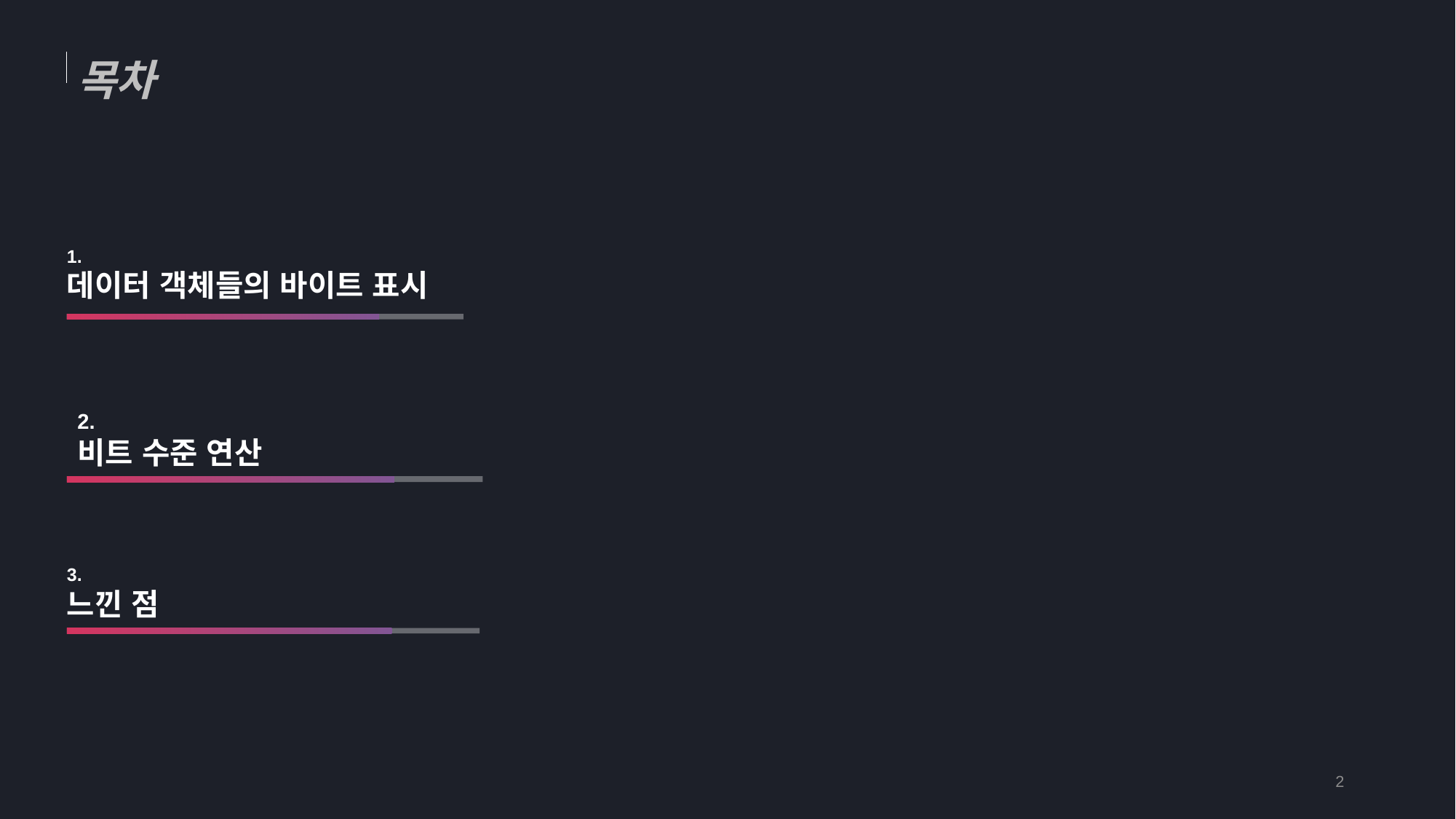

목차
1.
데이터 객체들의 바이트 표시

2.
비트 수준 연산

3.
느낀 점

2